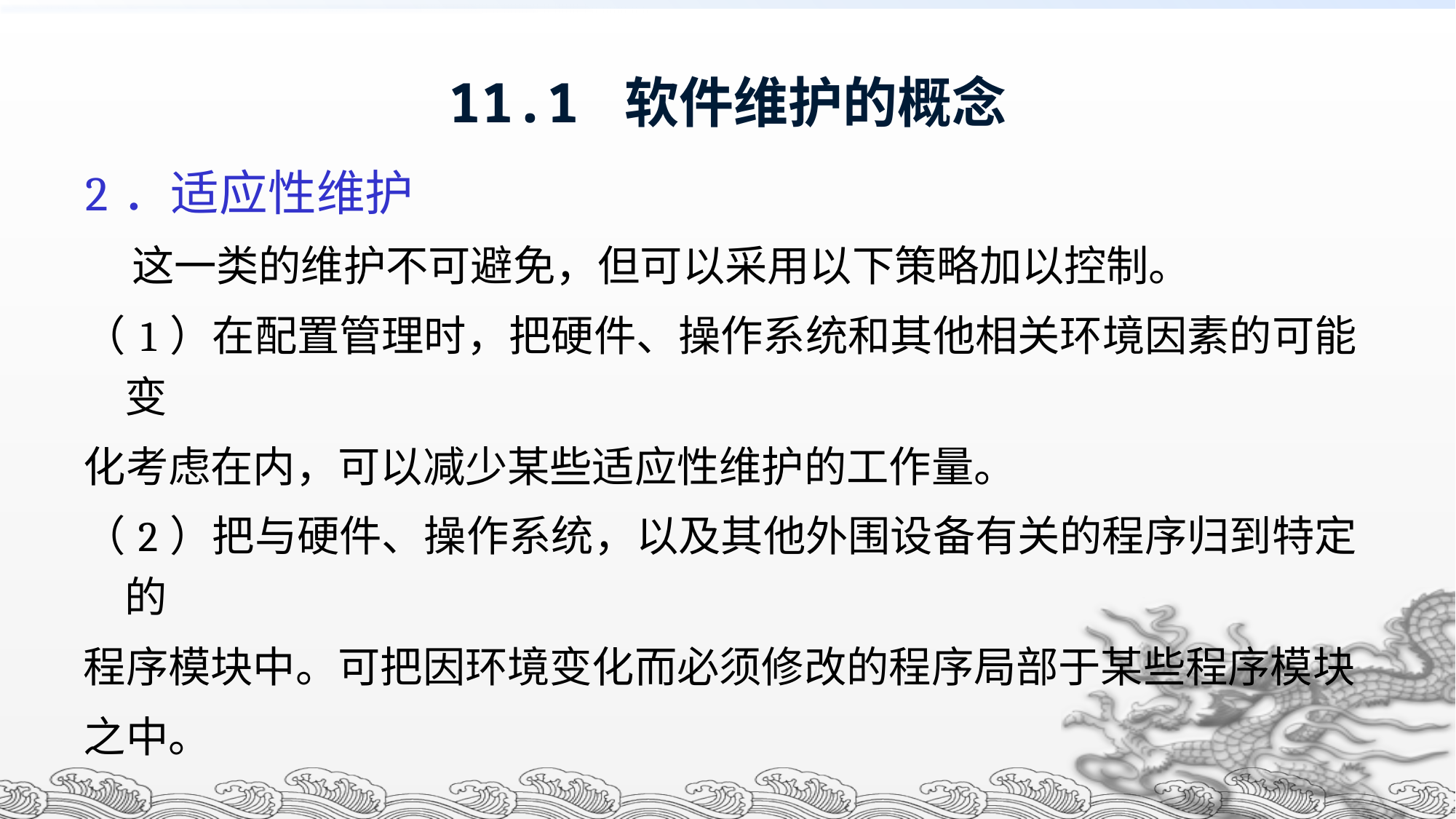

# 11.1 软件维护的概念
2．适应性维护
    这一类的维护不可避免，但可以采用以下策略加以控制。
（1）在配置管理时，把硬件、操作系统和其他相关环境因素的可能变
化考虑在内，可以减少某些适应性维护的工作量。
（2）把与硬件、操作系统，以及其他外围设备有关的程序归到特定的
程序模块中。可把因环境变化而必须修改的程序局部于某些程序模块
之中。